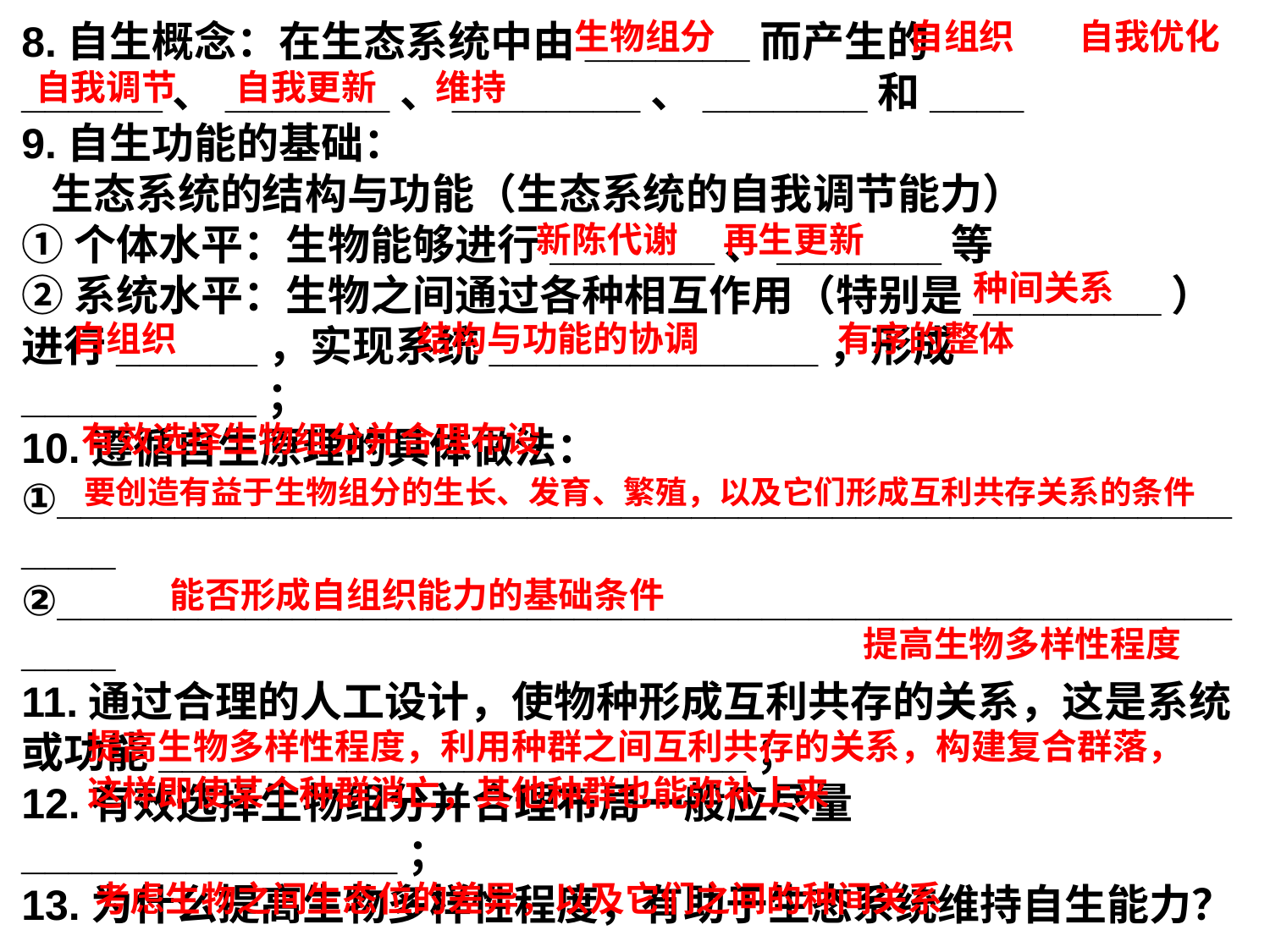

8.自生概念：在生态系统中由_______而产生的______、_______、________、_______和____
9.自生功能的基础：
  生态系统的结构与功能（生态系统的自我调节能力）
①个体水平：生物能够进行_______、_______等
②系统水平：生物之间通过各种相互作用（特别是________）进行______，实现系统______________，形成__________；
10.遵循自生原理的具体做法：
①______________________________________________________
②______________________________________________________
11.通过合理的人工设计，使物种形成互利共存的关系，这是系统或功能_________________________；
12.有效选择生物组分并合理布局一般应尽量________________；
13.为什么提高生物多样性程度，有助于生态系统维持自生能力？
   ___________________________________________________
   ___________________________________________________
14.使物种之间形成互利共存的关系应考虑哪些因素？
   ___________________________________________________
生物组分
自组织
自我优化
自我调节
自我更新
维持
新陈代谢
再生更新
种间关系
自组织
结构与功能的协调
有序的整体
有效选择生物组分并合理布设
要创造有益于生物组分的生长、发育、繁殖，以及它们形成互利共存关系的条件
能否形成自组织能力的基础条件
提高生物多样性程度
提高生物多样性程度，利用种群之间互利共存的关系，构建复合群落，这样即使某个种群消亡，其他种群也能弥补上来
考虑生物之间生态位的差异，以及它们之间的种间关系